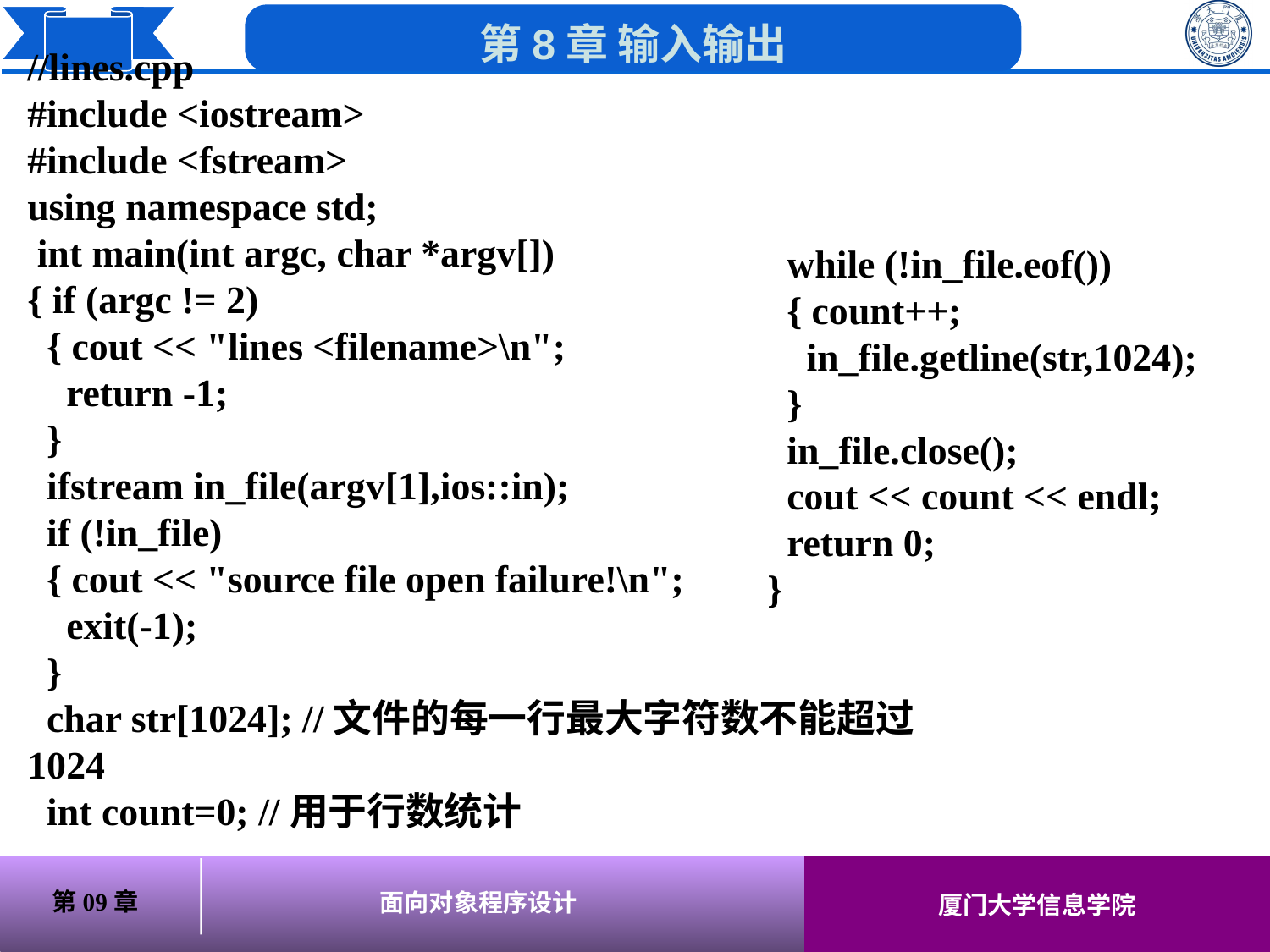

//lines.cpp
#include <iostream>
#include <fstream>
using namespace std;
 int main(int argc, char *argv[])
{ if (argc != 2)
  { cout << "lines <filename>\n";
    return -1;
  }
  ifstream in_file(argv[1],ios::in);
  if (!in_file)
  { cout << "source file open failure!\n";
    exit(-1);
  }
  char str[1024]; //文件的每一行最大字符数不能超过1024
  int count=0; //用于行数统计

  while (!in_file.eof())
  { count++;
    in_file.getline(str,1024);
  }
  in_file.close();
  cout << count << endl;
  return 0;
}
71